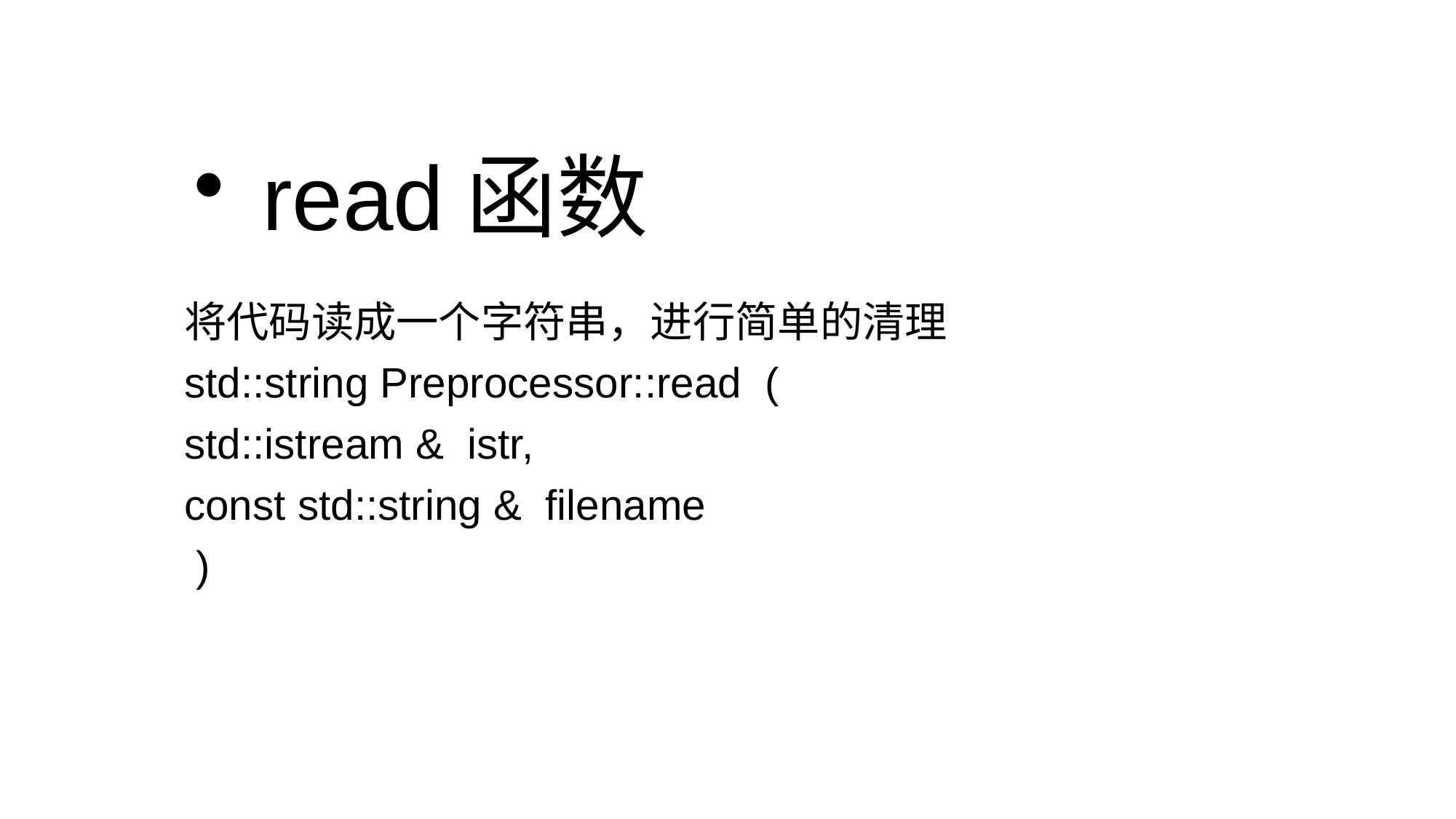

# read函数
将代码读成一个字符串，进行简单的清理
std::string Preprocessor::read  (
std::istream &  istr,
const std::string &  filename
 )